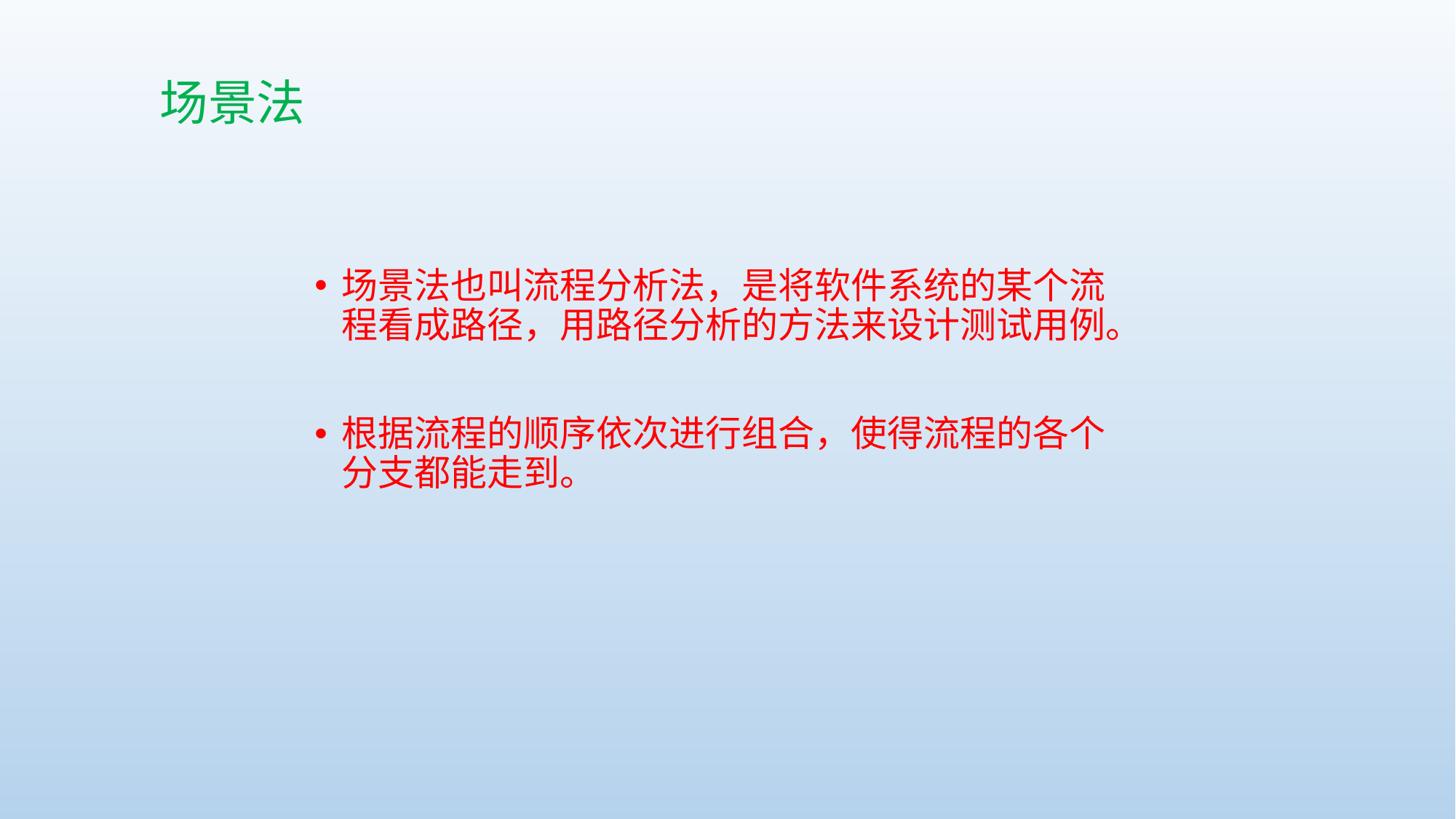

# 场景法
场景法也叫流程分析法，是将软件系统的某个流程看成路径，用路径分析的方法来设计测试用例。

根据流程的顺序依次进行组合，使得流程的各个分支都能走到。